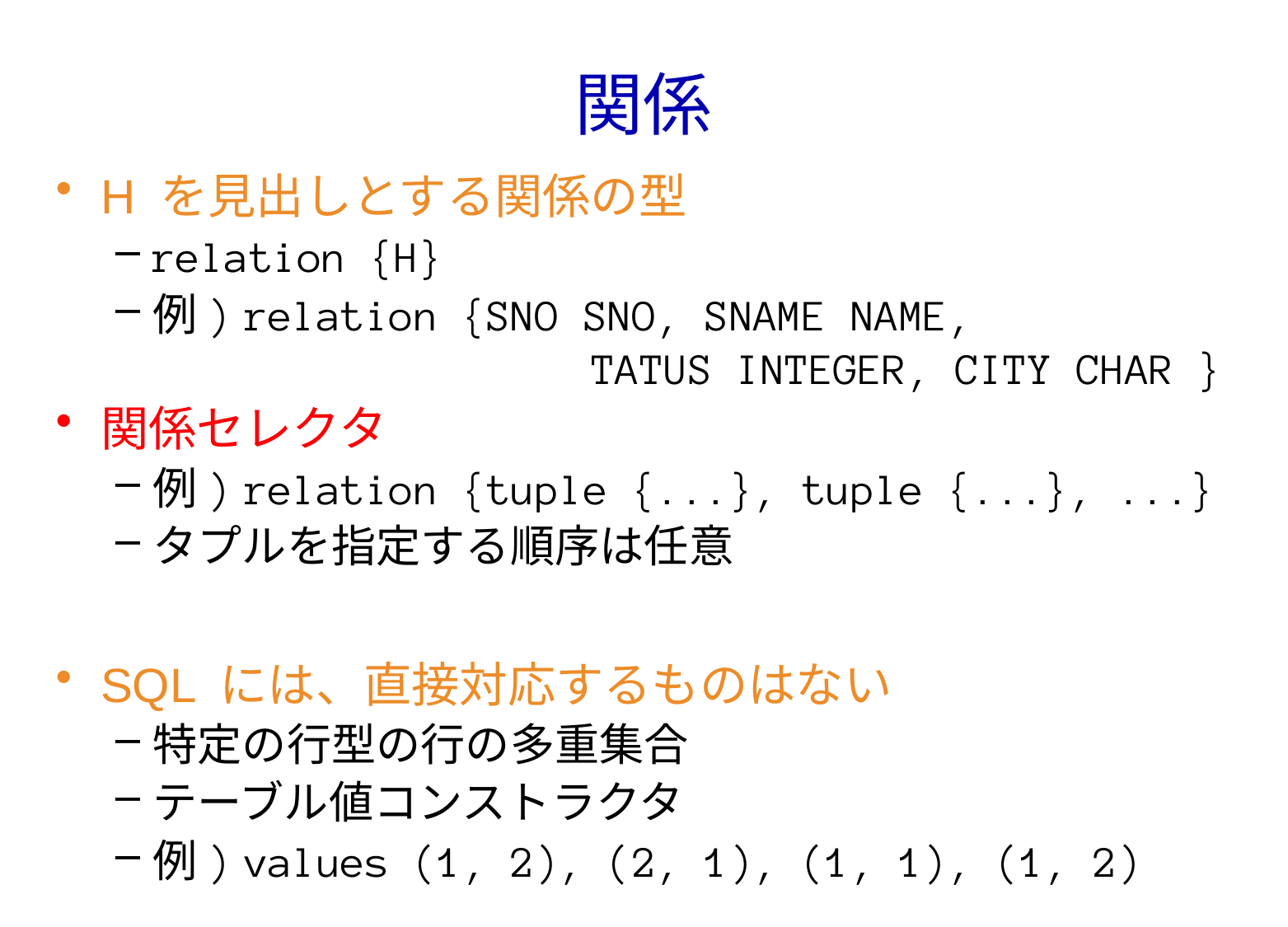

# 関係
H を見出しとする関係の型
relation {H}
例) relation {SNO SNO, SNAME NAME,
	             TATUS INTEGER, CITY CHAR }
関係セレクタ
例) relation {tuple {...}, tuple {...}, ...}
タプルを指定する順序は任意

SQL には、直接対応するものはない
特定の行型の行の多重集合
テーブル値コンストラクタ
例) values (1, 2), (2, 1), (1, 1), (1, 2)